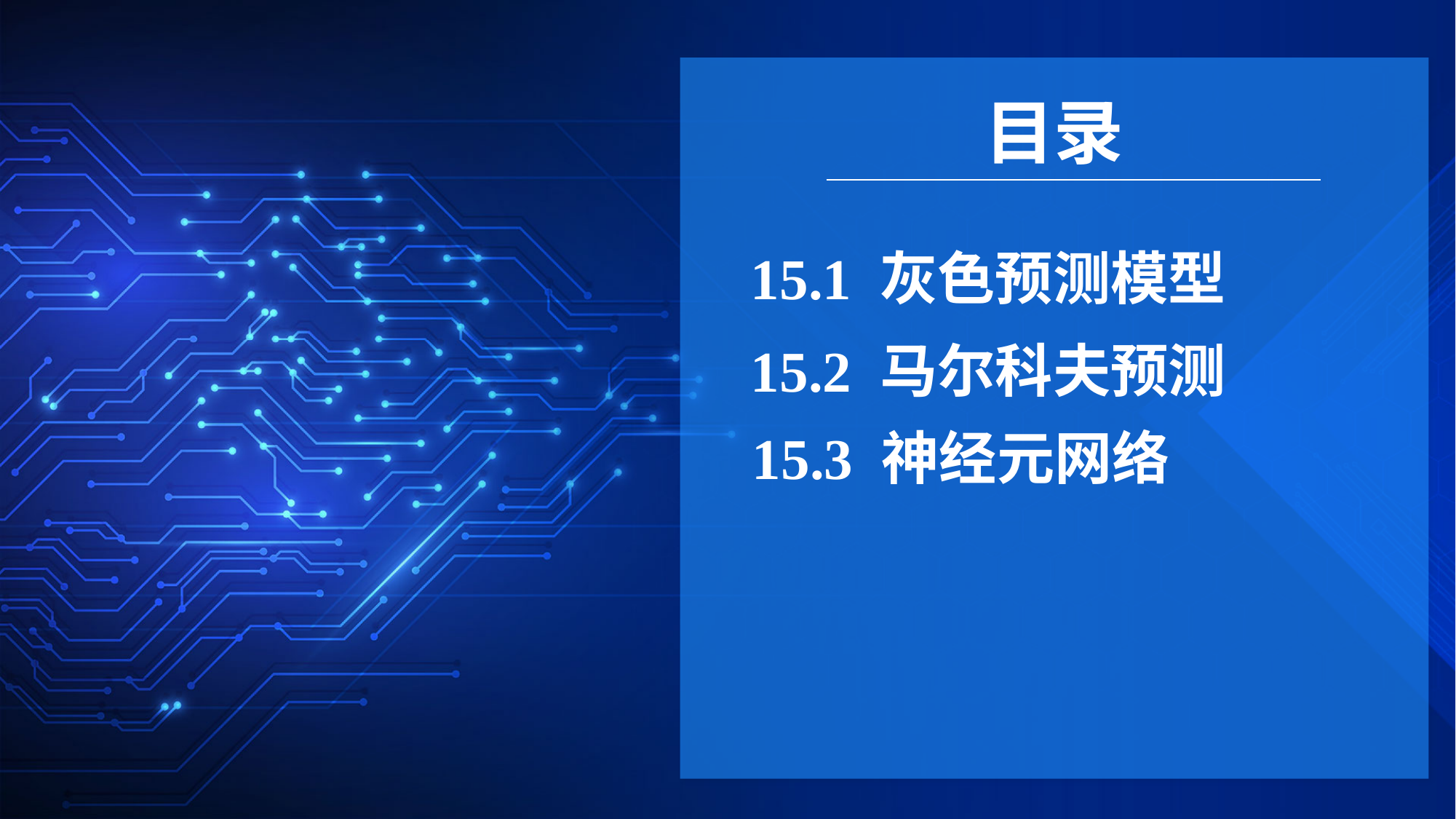

目录
15.1 灰色预测模型
15.2 马尔科夫预测
15.3 神经元网络